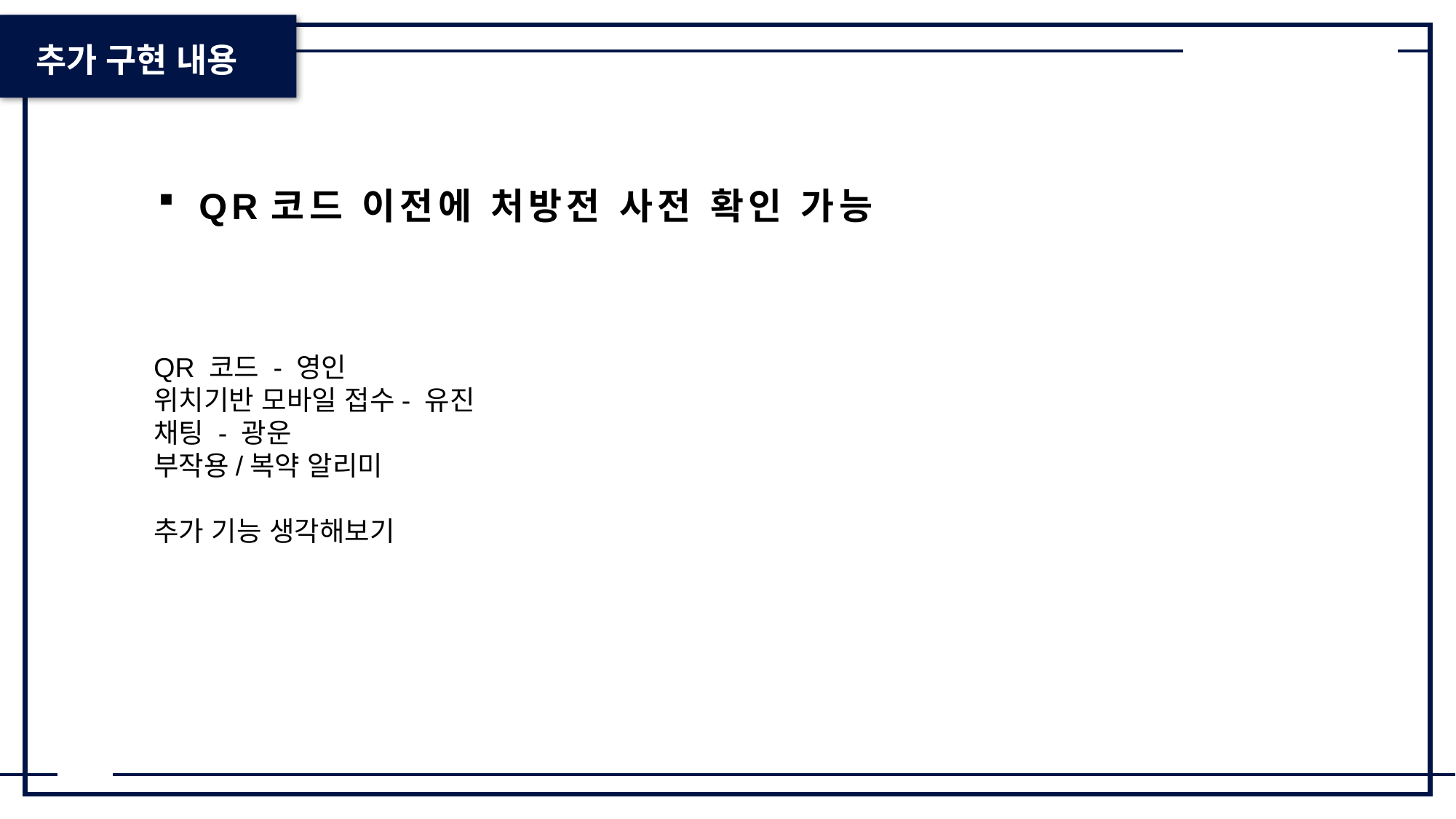

추가 구현 내용

QR코드 이전에 처방전 사전 확인 가능

QR 코드 - 영인
위치기반 모바일 접수- 유진
채팅 - 광운
부작용/복약 알리미

추가 기능 생각해보기